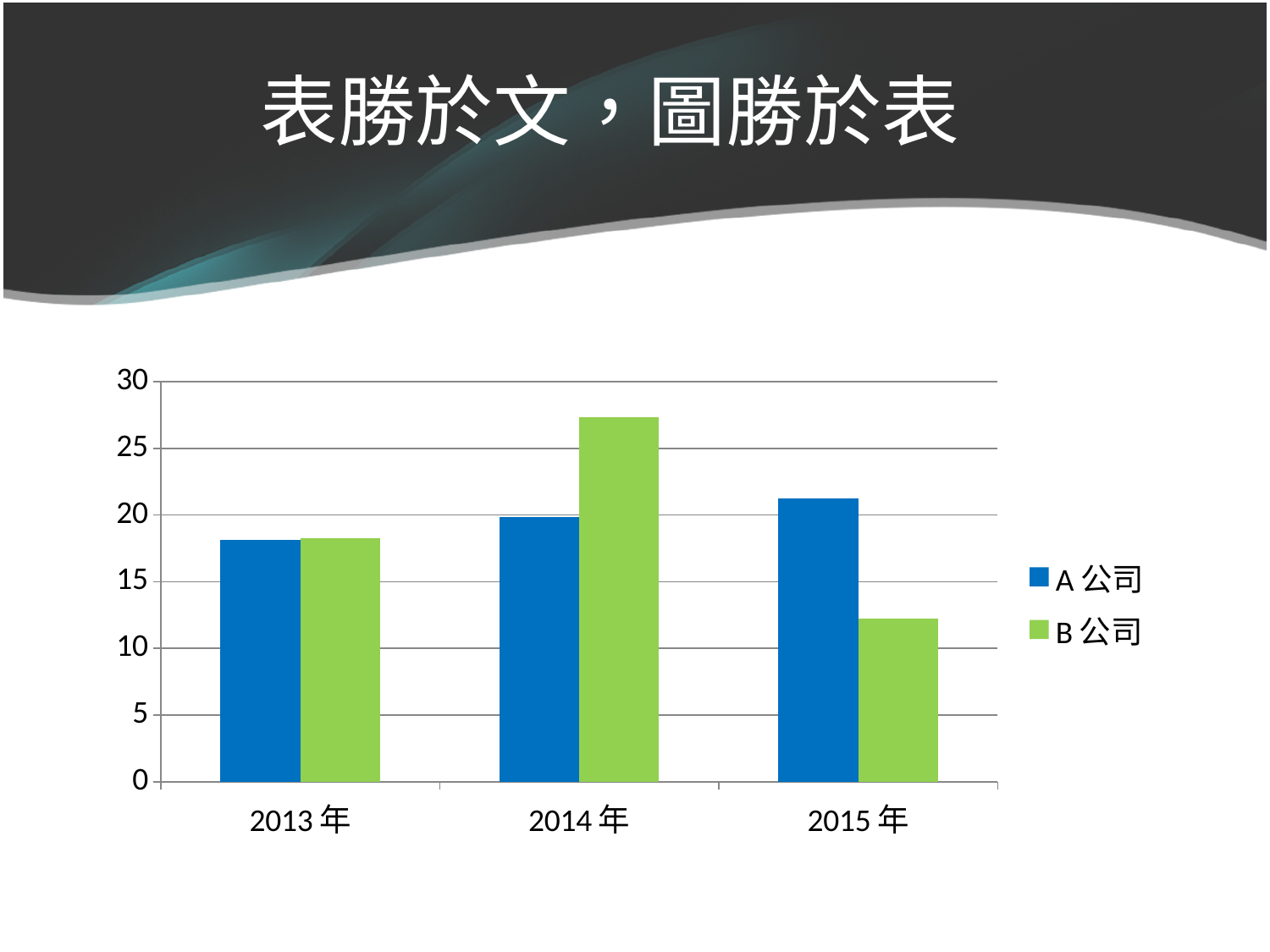

表勝於文，圖勝於表

### Chart

| Category | A公司 | B公司 |
|---|---|---|
| 2013年 | 18.11 | 18.25 |
| 2014年 | 19.84 | 27.36 |
| 2015年 | 21.22 | 12.24 |